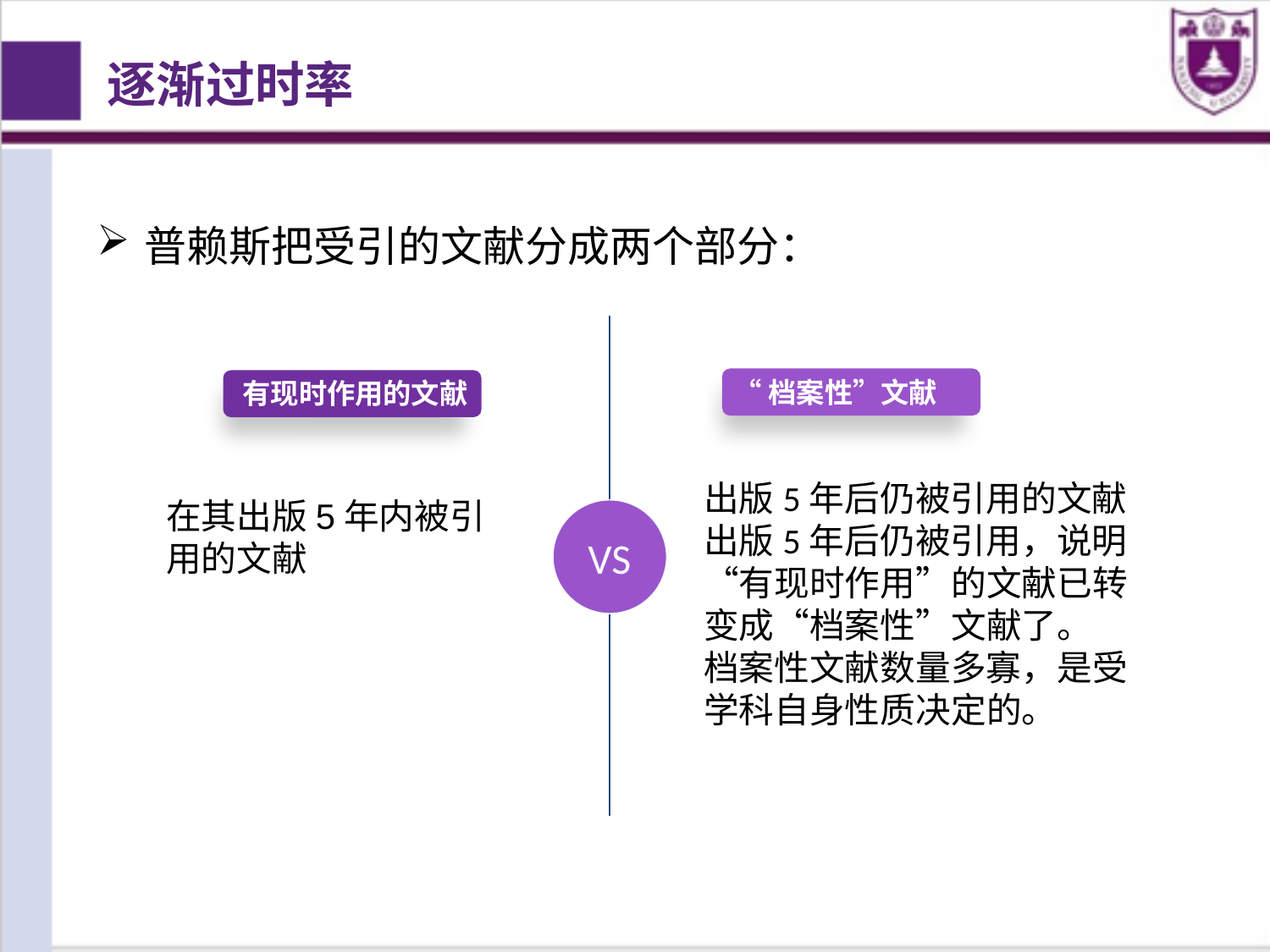

逐渐过时率
普赖斯把受引的文献分成两个部分：
“档案性”文献

有现时作用的文献

出版5年后仍被引用的文献
出版5年后仍被引用，说明“有现时作用”的文献已转变成“档案性”文献了。
档案性文献数量多寡，是受学科自身性质决定的。
在其出版5年内被引用的文献

VS